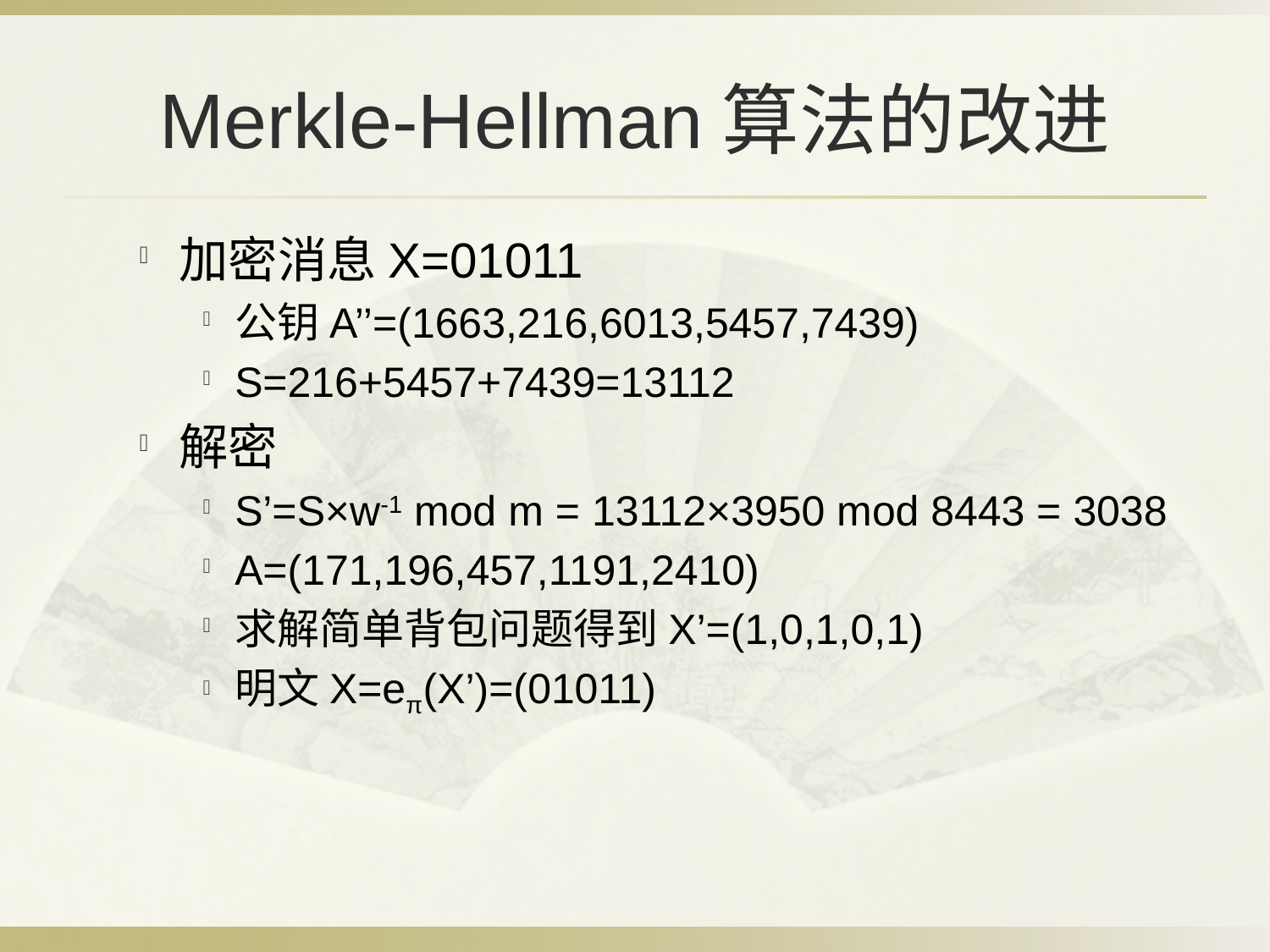

# Merkle-Hellman算法的改进
加密消息X=01011
公钥A’’=(1663,216,6013,5457,7439)
S=216+5457+7439=13112
解密
S’=S×w-1 mod m = 13112×3950 mod 8443 = 3038
A=(171,196,457,1191,2410)
求解简单背包问题得到X’=(1,0,1,0,1)
明文X=eπ(X’)=(01011)